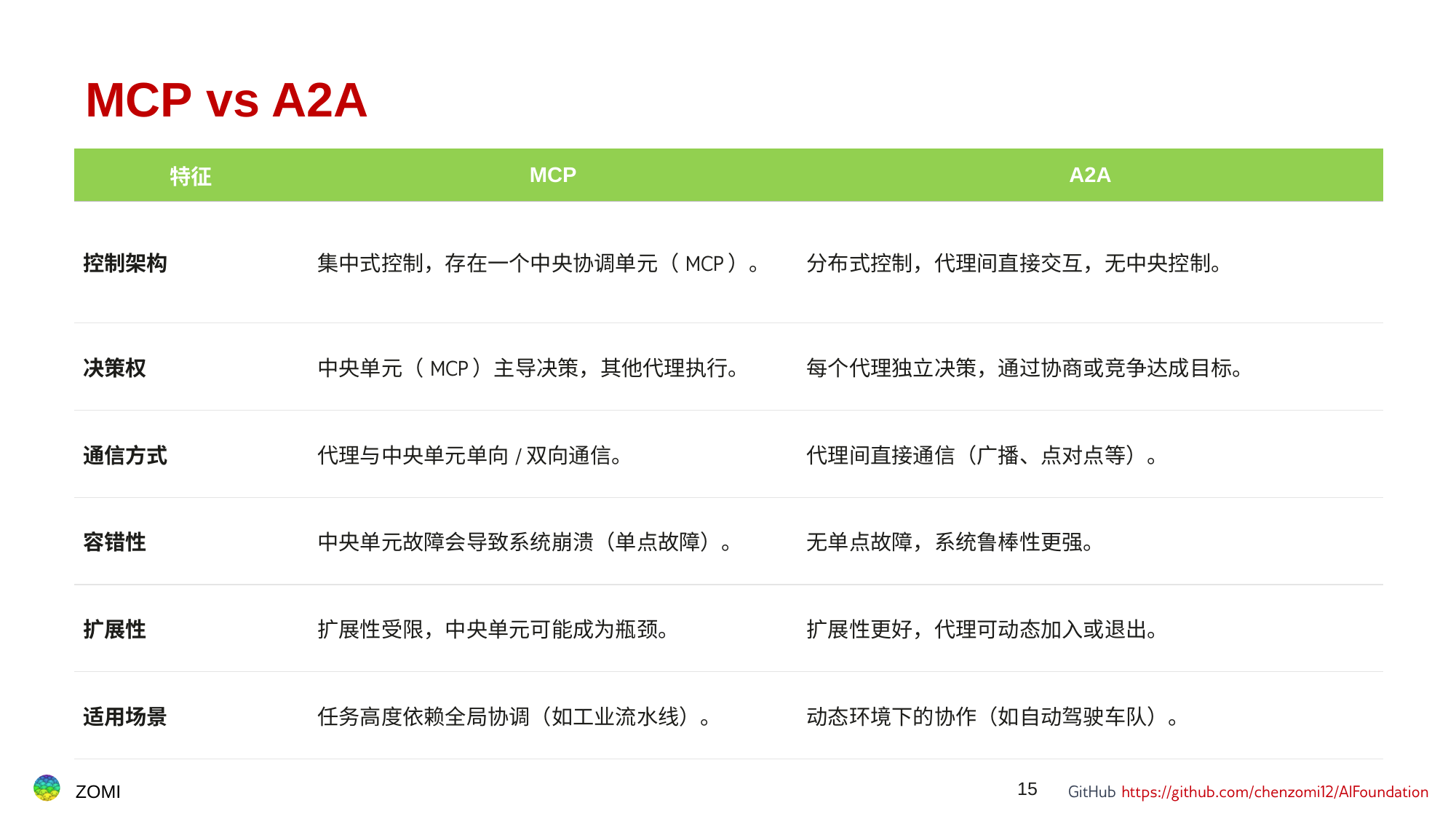

# MCP vs A2A
| 特征 | MCP | A2A |
| --- | --- | --- |
| 控制架构 | 集中式控制，存在一个中央协调单元（MCP）。 | 分布式控制，代理间直接交互，无中央控制。 |
| 决策权 | 中央单元（MCP）主导决策，其他代理执行。 | 每个代理独立决策，通过协商或竞争达成目标。 |
| 通信方式 | 代理与中央单元单向/双向通信。 | 代理间直接通信（广播、点对点等）。 |
| 容错性 | 中央单元故障会导致系统崩溃（单点故障）。 | 无单点故障，系统鲁棒性更强。 |
| 扩展性 | 扩展性受限，中央单元可能成为瓶颈。 | 扩展性更好，代理可动态加入或退出。 |
| 适用场景 | 任务高度依赖全局协调（如工业流水线）。 | 动态环境下的协作（如自动驾驶车队）。 |